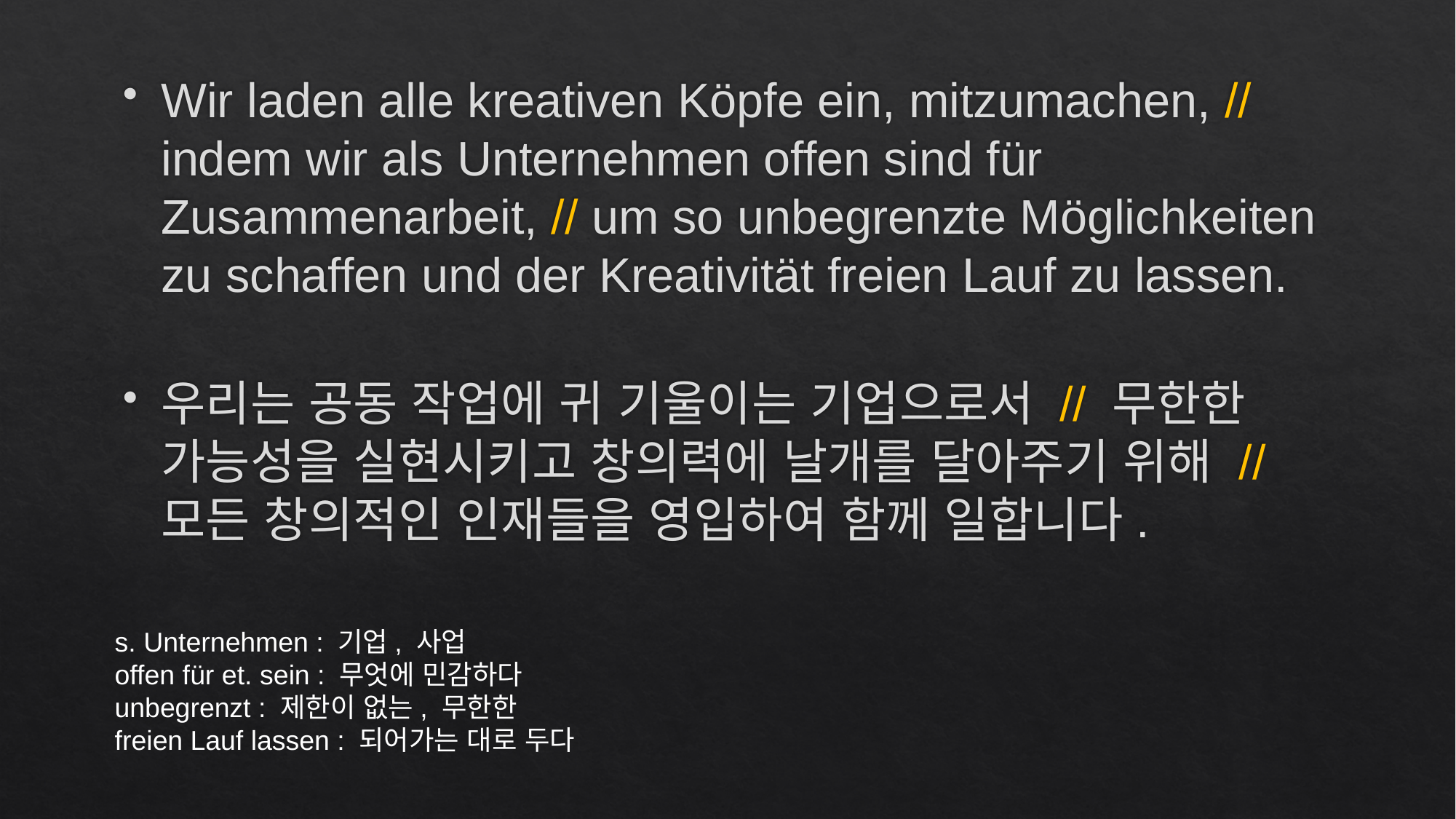

Wir laden alle kreativen Köpfe ein, mitzumachen, // indem wir als Unternehmen offen sind für Zusammenarbeit, // um so unbegrenzte Möglichkeiten zu schaffen und der Kreativität freien Lauf zu lassen.

우리는 공동 작업에 귀 기울이는 기업으로서 // 무한한 가능성을 실현시키고 창의력에 날개를 달아주기 위해 // 모든 창의적인 인재들을 영입하여 함께 일합니다.

s. Unternehmen : 기업, 사업
offen für et. sein : 무엇에 민감하다
unbegrenzt : 제한이 없는, 무한한
freien Lauf lassen : 되어가는 대로 두다